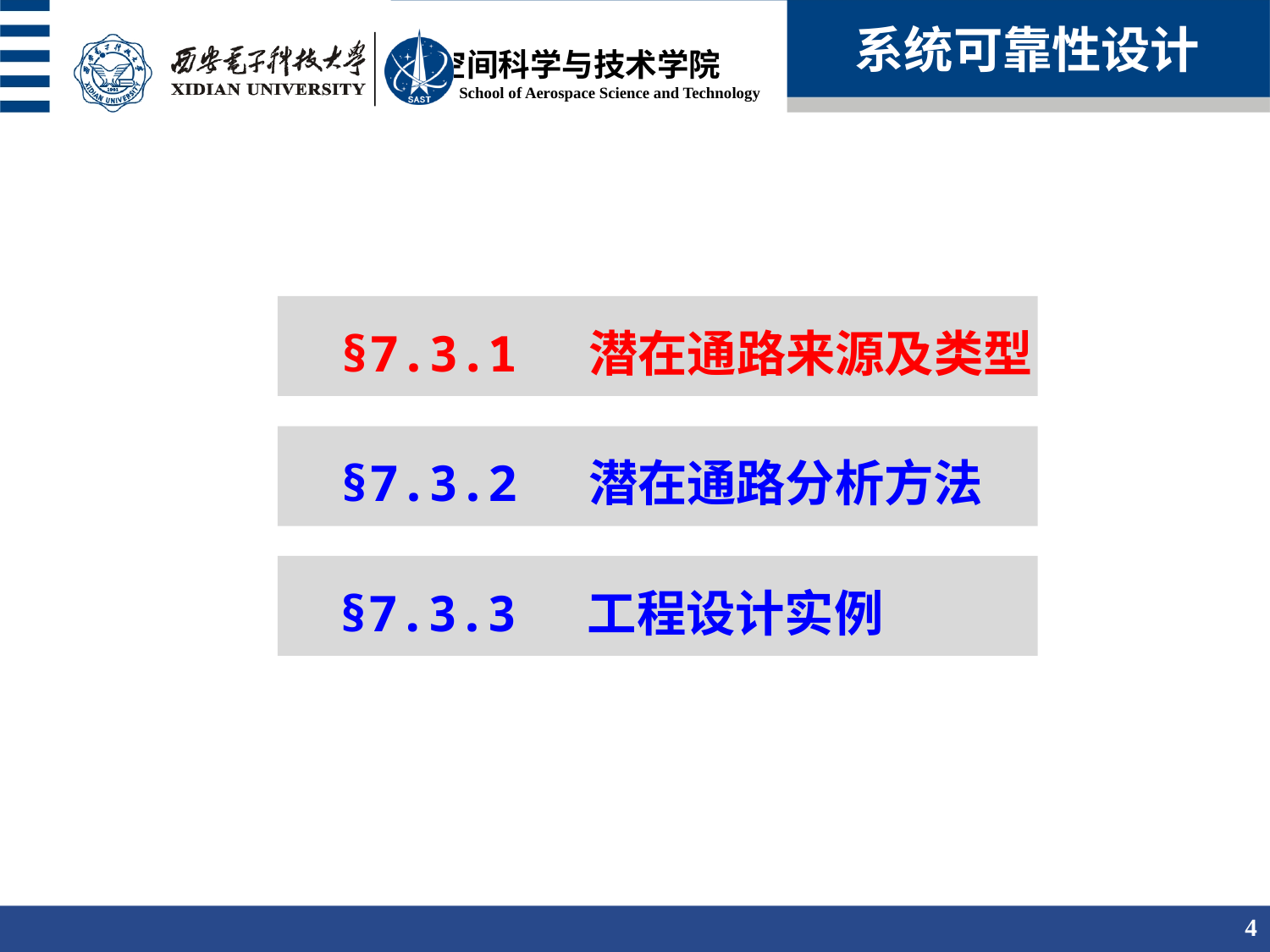

系统可靠性设计

§7.3.1  潜在通路来源及类型

§7.3.2  潜在通路分析方法

§7.3.3  工程设计实例